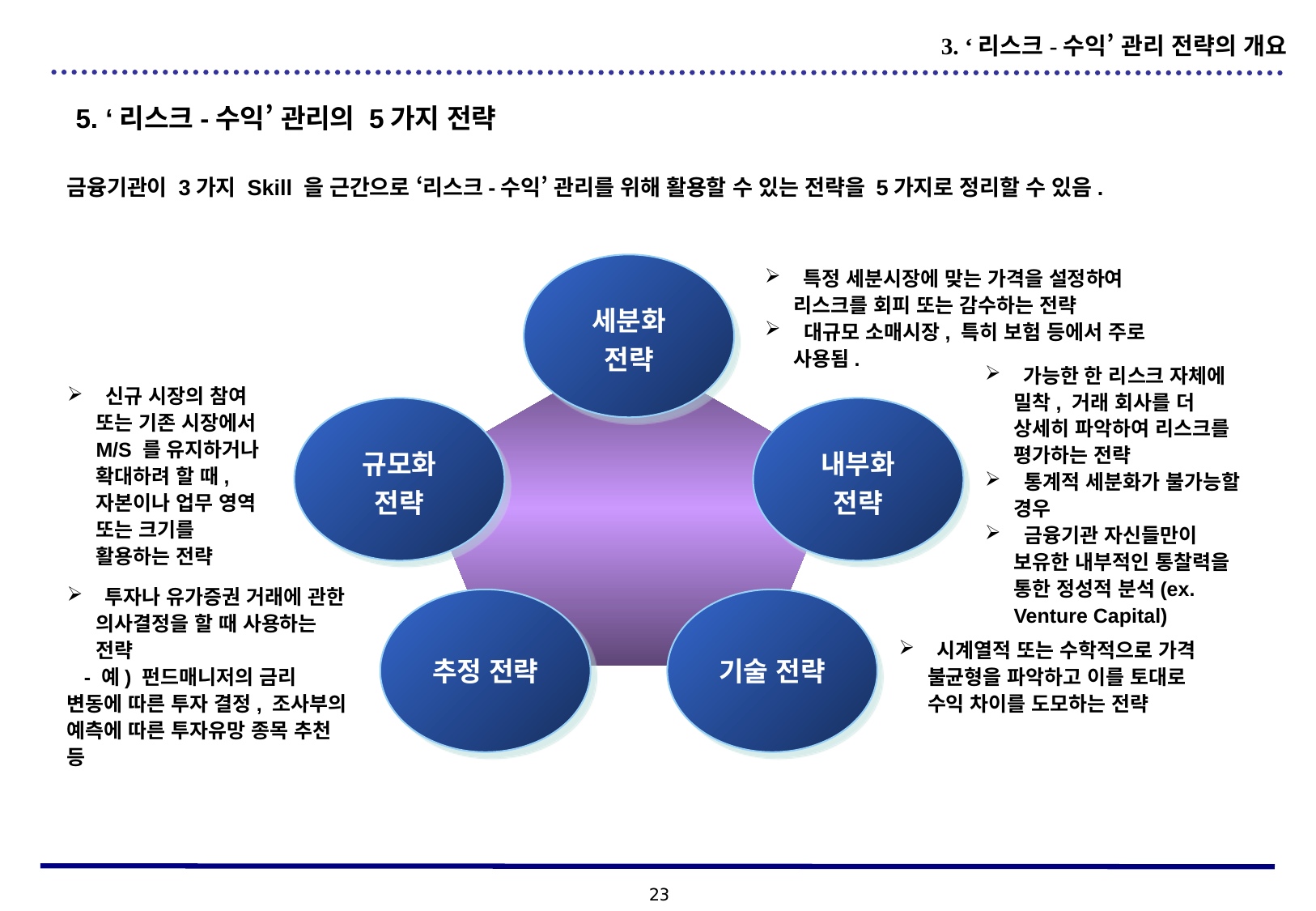

3. ‘리스크-수익’ 관리 전략의 개요
5. ‘리스크-수익’ 관리의 5가지 전략
금융기관이 3가지 Skill 을 근간으로 ‘리스크-수익’ 관리를 위해 활용할 수 있는 전략을 5가지로 정리할 수 있음.
세분화
전략
 특정 세분시장에 맞는 가격을 설정하여 리스크를 회피 또는 감수하는 전략
 대규모 소매시장, 특히 보험 등에서 주로 사용됨.

 가능한 한 리스크 자체에 밀착, 거래 회사를 더 상세히 파악하여 리스크를 평가하는 전략
 통계적 세분화가 불가능할 경우
 금융기관 자신들만이 보유한 내부적인 통찰력을 통한 정성적 분석(ex. Venture Capital)
규모화
전략
내부화
전략
 신규 시장의 참여 또는 기존 시장에서 M/S 를 유지하거나 확대하려 할 때, 자본이나 업무 영역 또는 크기를 활용하는 전략
추정 전략
기술 전략
 투자나 유가증권 거래에 관한 의사결정을 할 때 사용하는 전략
   - 예) 펀드매니저의 금리 변동에 따른 투자 결정, 조사부의 예측에 따른 투자유망 종목 추천 등
 시계열적 또는 수학적으로 가격 불균형을 파악하고 이를 토대로 수익 차이를 도모하는 전략